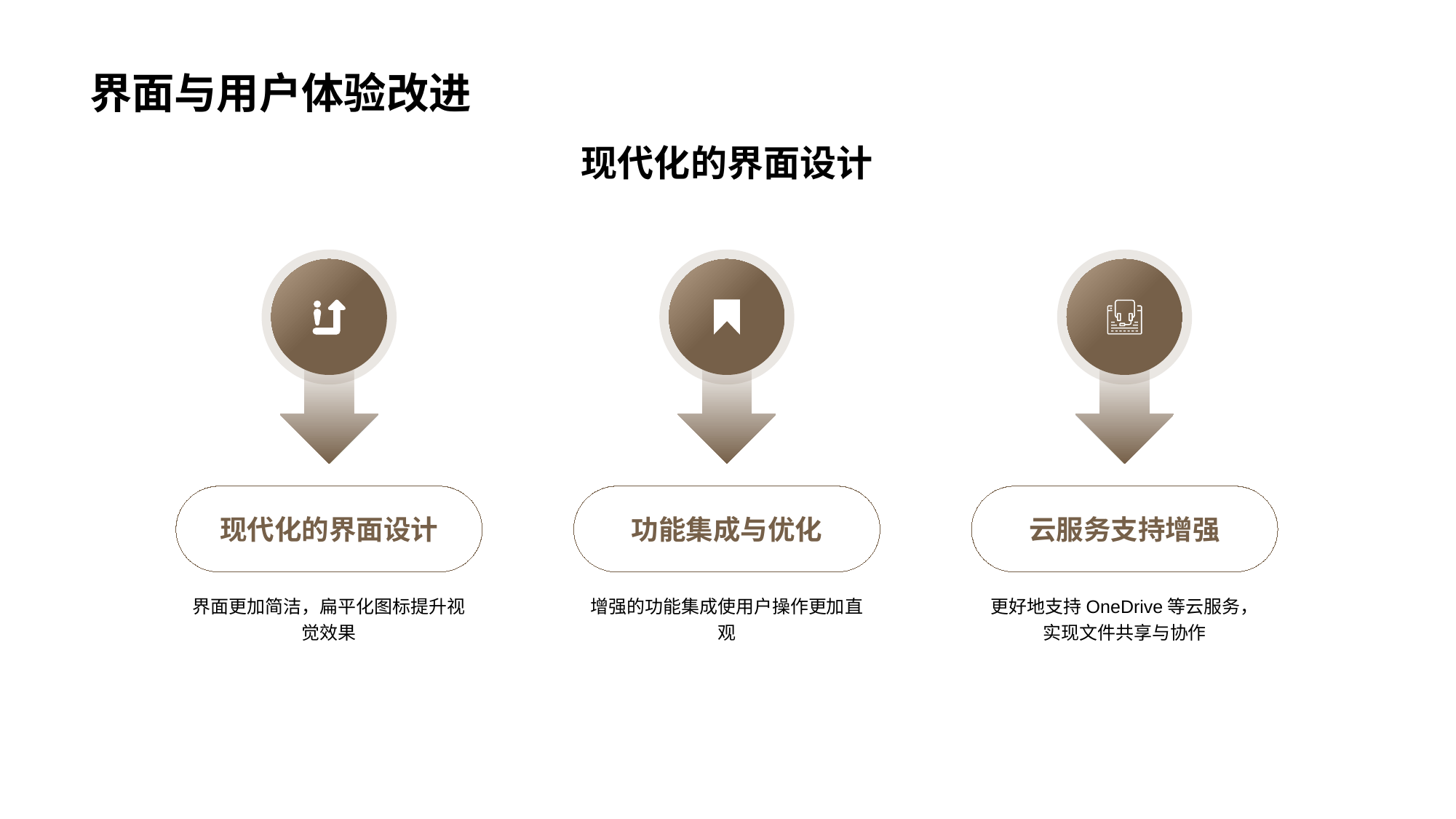

# 界面与用户体验改进
现代化的界面设计

现代化的界面设计
界面更加简洁，扁平化图标提升视觉效果

功能集成与优化
增强的功能集成使用户操作更加直观

云服务支持增强
更好地支持OneDrive等云服务，实现文件共享与协作